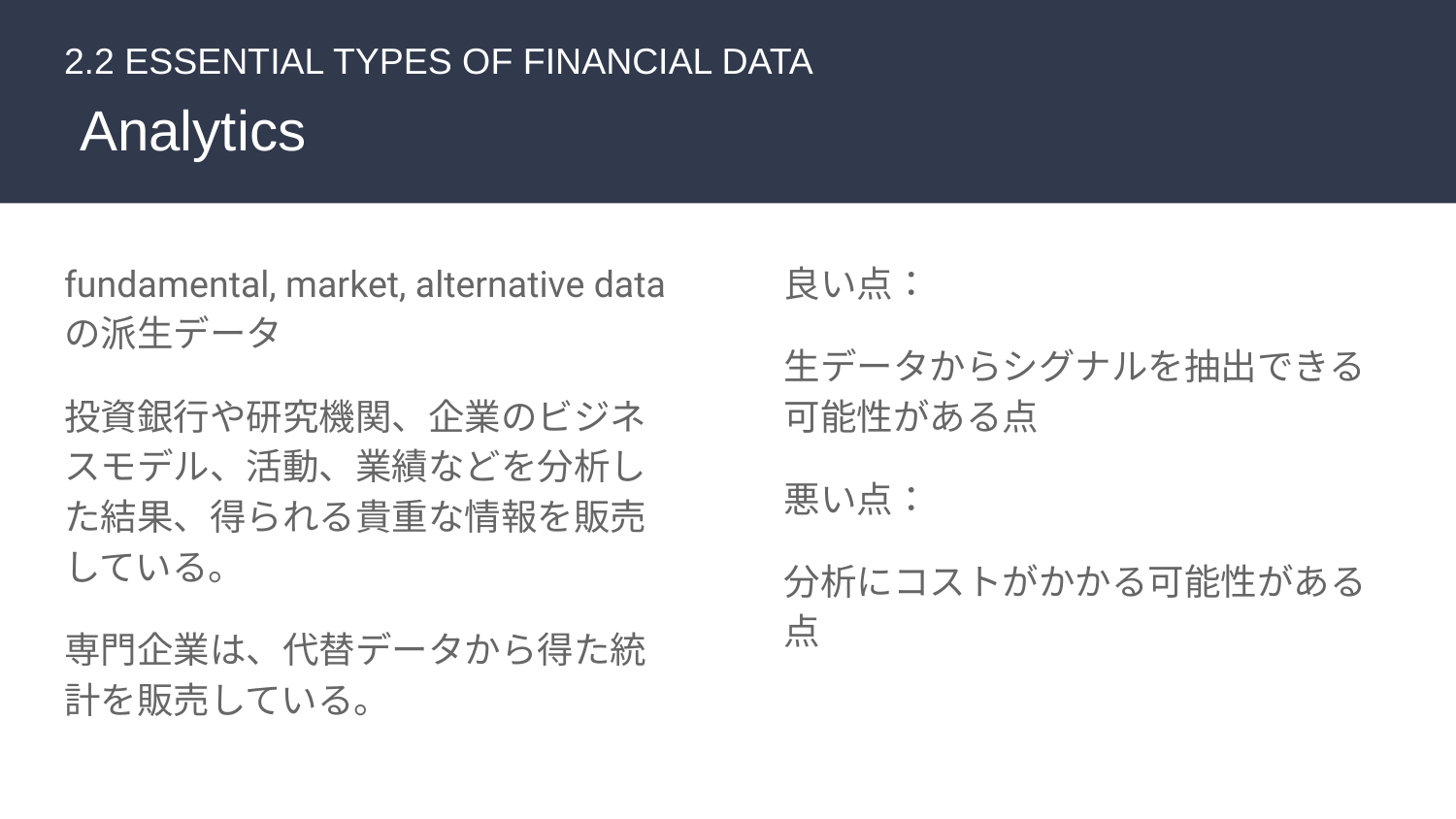

2.2 ESSENTIAL TYPES OF FINANCIAL DATA
# Analytics
fundamental, market, alternative dataの派生データ
投資銀行や研究機関、企業のビジネスモデル、活動、業績などを分析した結果、得られる貴重な情報を販売している。
専門企業は、代替データから得た統計を販売している。

良い点：
生データからシグナルを抽出できる可能性がある点
悪い点：
分析にコストがかかる可能性がある点